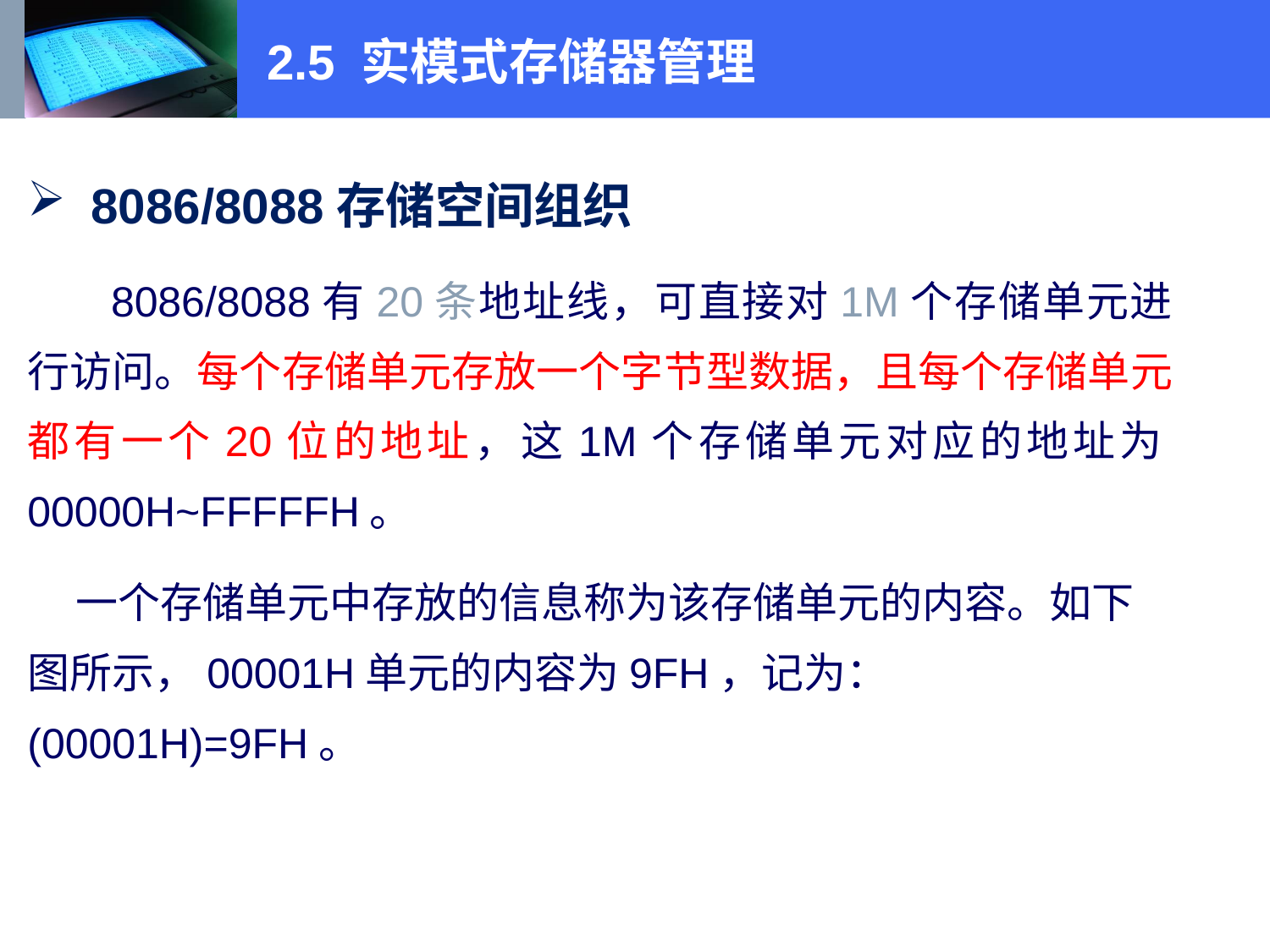

# 2.5 实模式存储器管理
8086/8088存储空间组织
        8086/8088有20条地址线，可直接对1M个存储单元进行访问。每个存储单元存放一个字节型数据，且每个存储单元都有一个20位的地址，这1M个存储单元对应的地址为00000H~FFFFFH。
    一个存储单元中存放的信息称为该存储单元的内容。如下图所示，00001H单元的内容为9FH，记为：(00001H)=9FH。